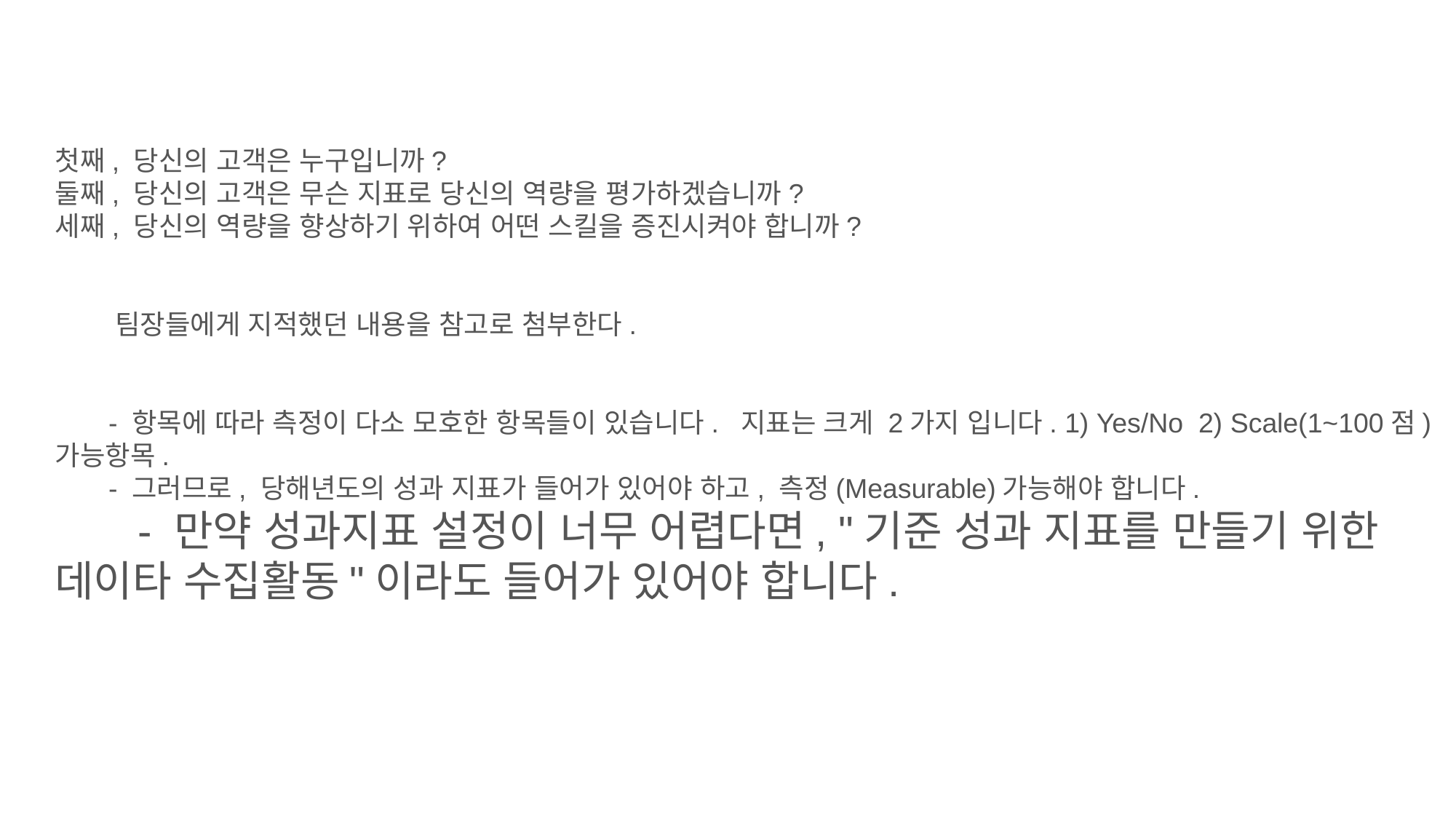

첫째, 당신의 고객은 누구입니까?
둘째, 당신의 고객은 무슨 지표로 당신의 역량을 평가하겠습니까?
세째, 당신의 역량을 향상하기 위하여 어떤 스킬을 증진시켜야 합니까?

       팀장들에게 지적했던 내용을 참고로 첨부한다.

       - 항목에 따라 측정이 다소 모호한 항목들이 있습니다.  지표는 크게 2가지 입니다. 1) Yes/No  2) Scale(1~100점) 가능항목.
       - 그러므로, 당해년도의 성과 지표가 들어가 있어야 하고, 측정(Measurable)가능해야 합니다.
       - 만약 성과지표 설정이 너무 어렵다면, "기준 성과 지표를 만들기 위한 데이타 수집활동"이라도 들어가 있어야 합니다.